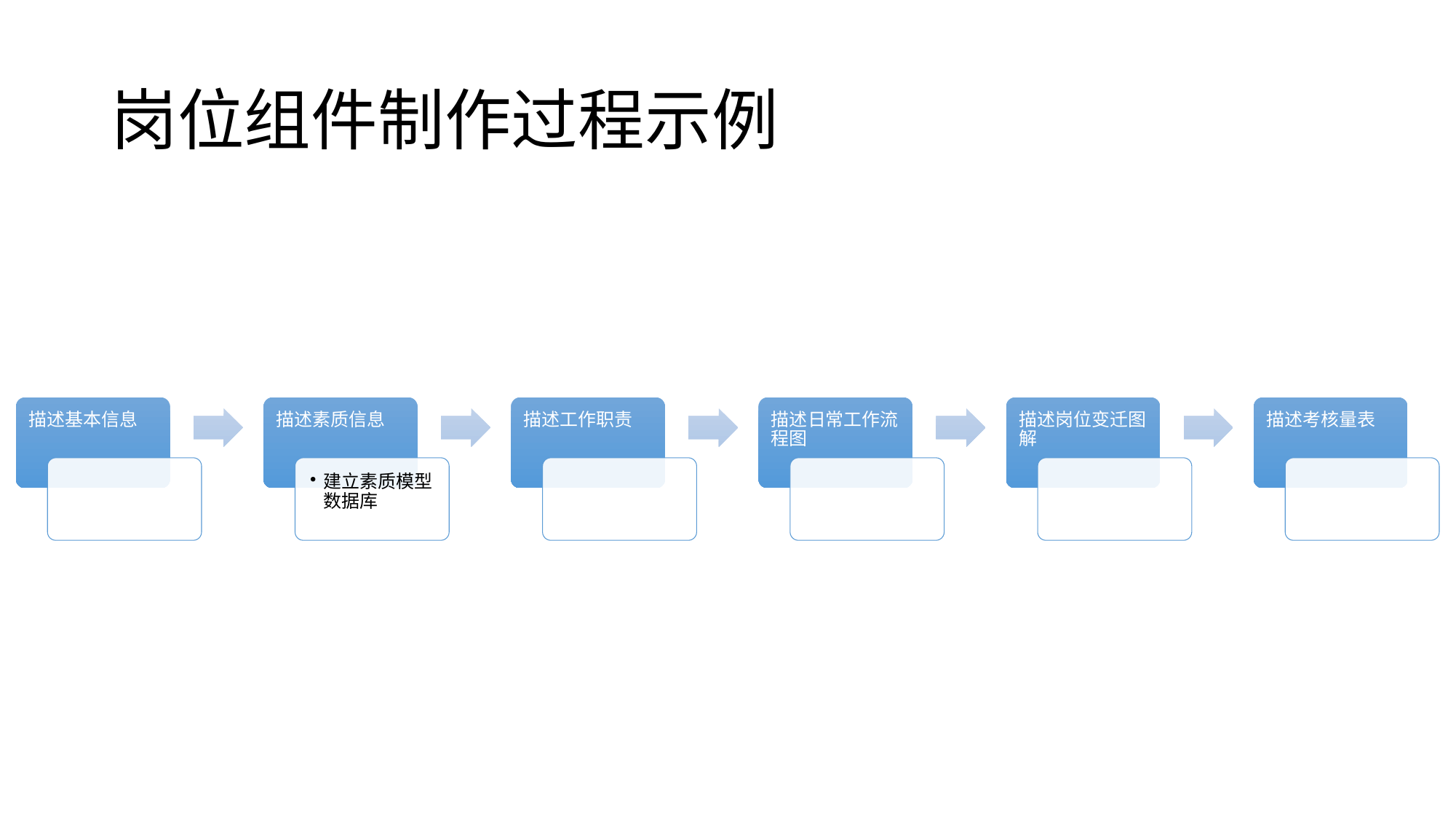

# 岗位组件制作过程示例
描述基本信息

描述素质信息
建立素质模型数据库

描述工作职责

描述日常工作流程图

描述岗位变迁图解

描述考核量表